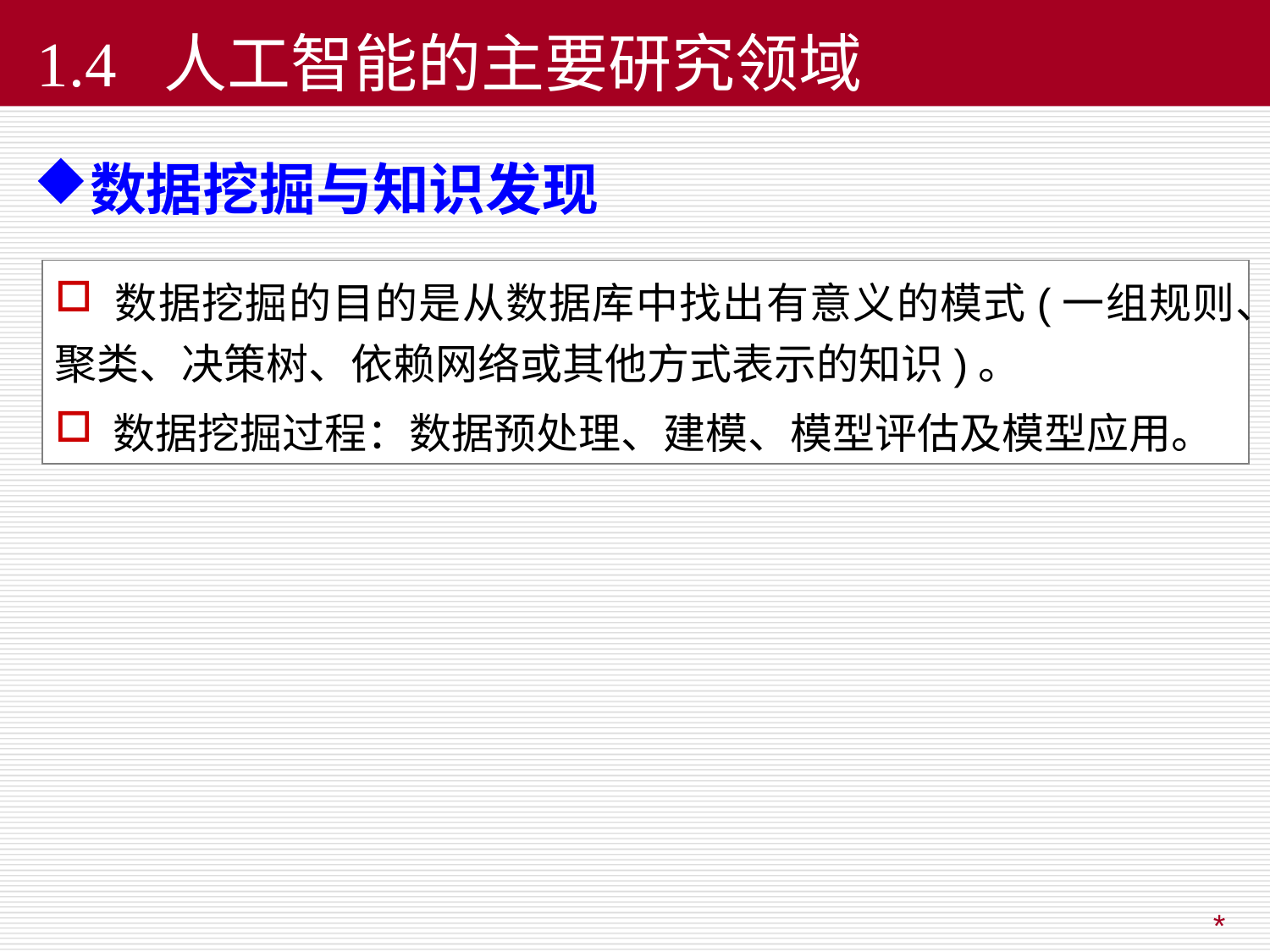

# 1.4  人工智能的主要研究领域
数据挖掘与知识发现
 数据挖掘的目的是从数据库中找出有意义的模式(一组规则、聚类、决策树、依赖网络或其他方式表示的知识)。
 数据挖掘过程：数据预处理、建模、模型评估及模型应用。
*